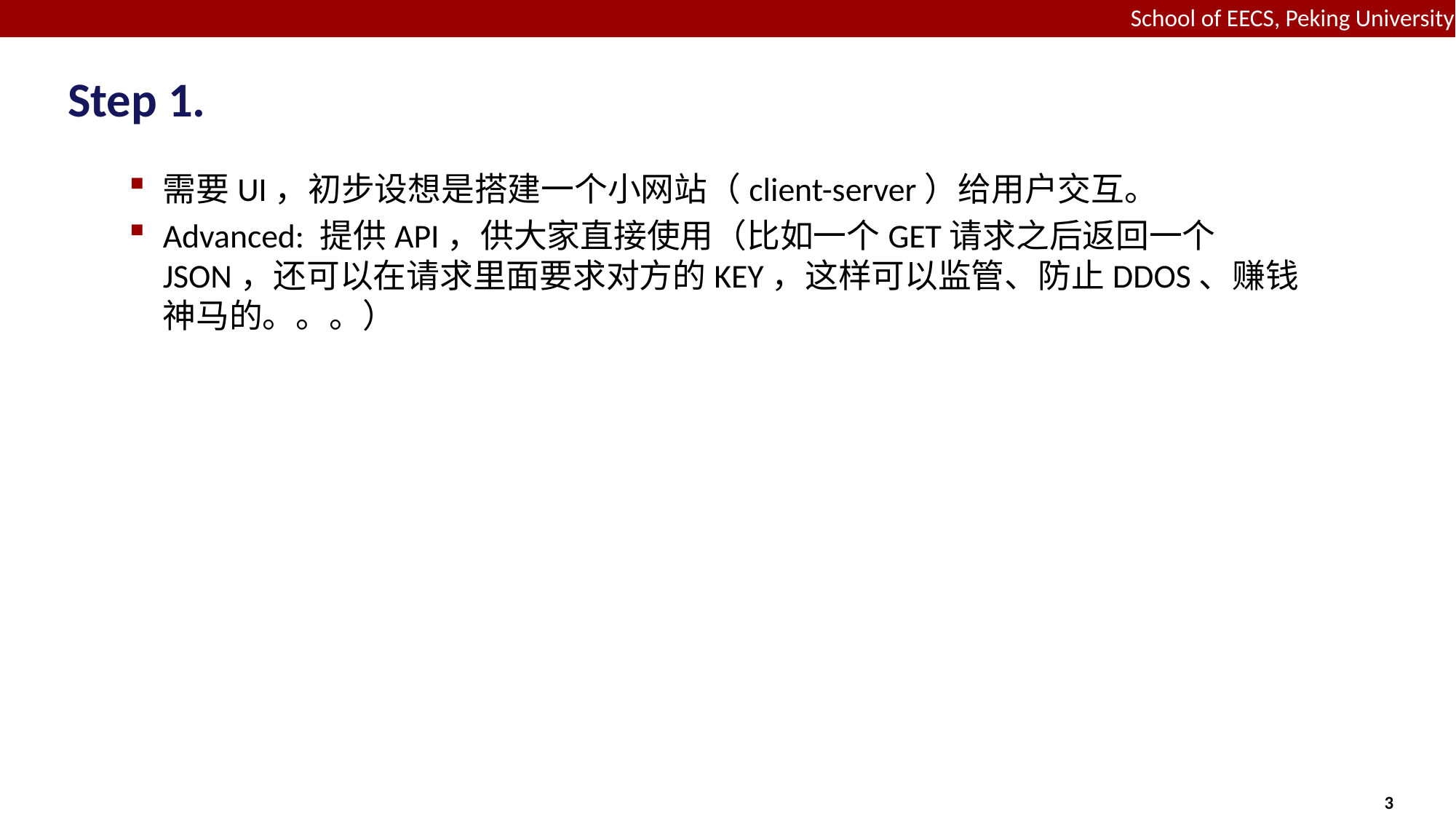

# Step 1.
需要UI，初步设想是搭建一个小网站（client-server）给用户交互。
Advanced: 提供API，供大家直接使用（比如一个GET请求之后返回一个JSON，还可以在请求里面要求对方的KEY，这样可以监管、防止DDOS、赚钱神马的。。。）